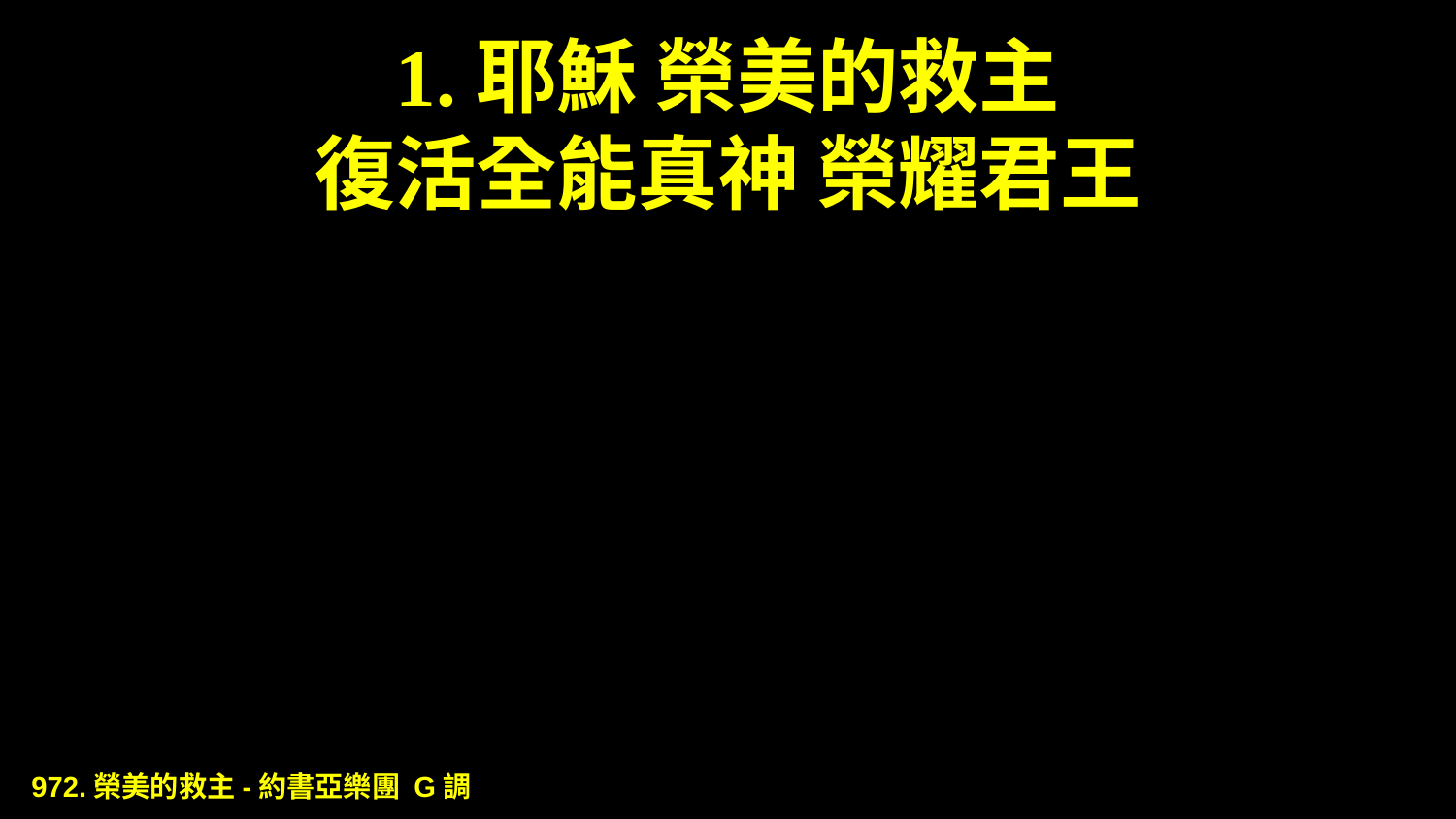

# 1.耶穌 榮美的救主 復活全能真神 榮耀君王
972.榮美的救主-約書亞樂團 G調